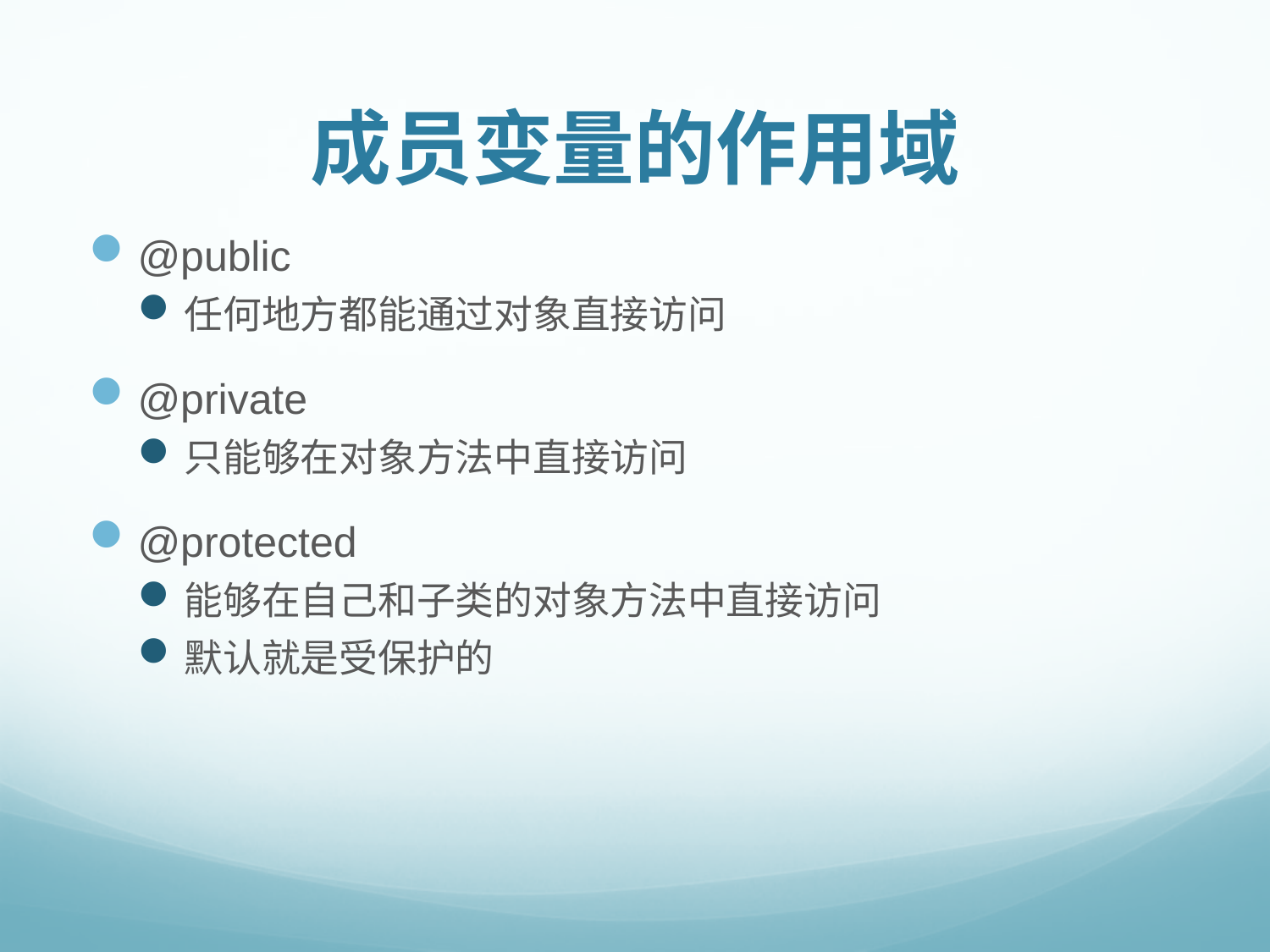

# 成员变量的作用域
@public
任何地方都能通过对象直接访问
@private
只能够在对象方法中直接访问
@protected
能够在自己和子类的对象方法中直接访问
默认就是受保护的